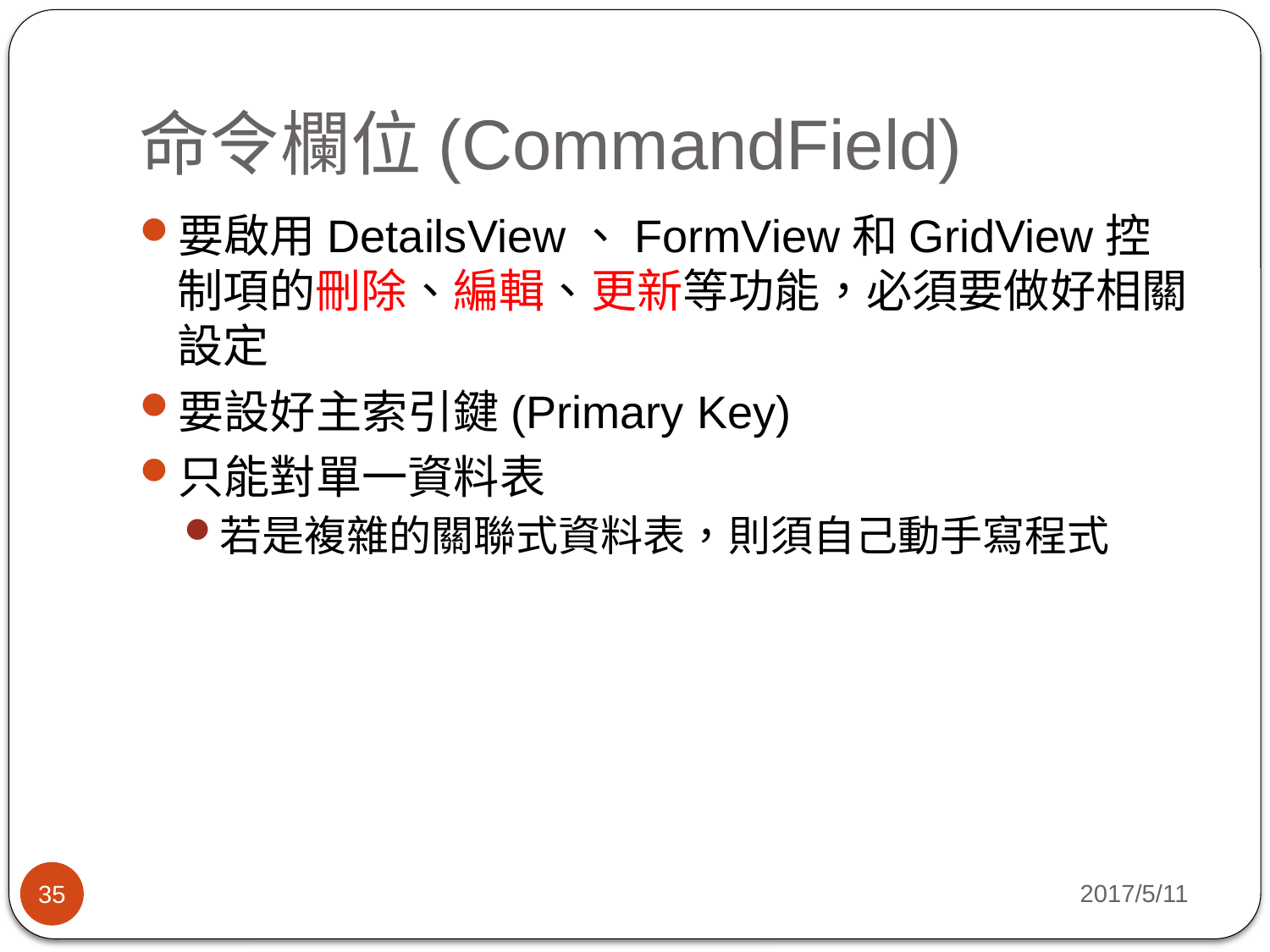

# 命令欄位(CommandField)
要啟用DetailsView、FormView和GridView控制項的刪除、編輯、更新等功能，必須要做好相關設定
要設好主索引鍵(Primary Key)
只能對單一資料表
若是複雜的關聯式資料表，則須自己動手寫程式
2017/5/11
35